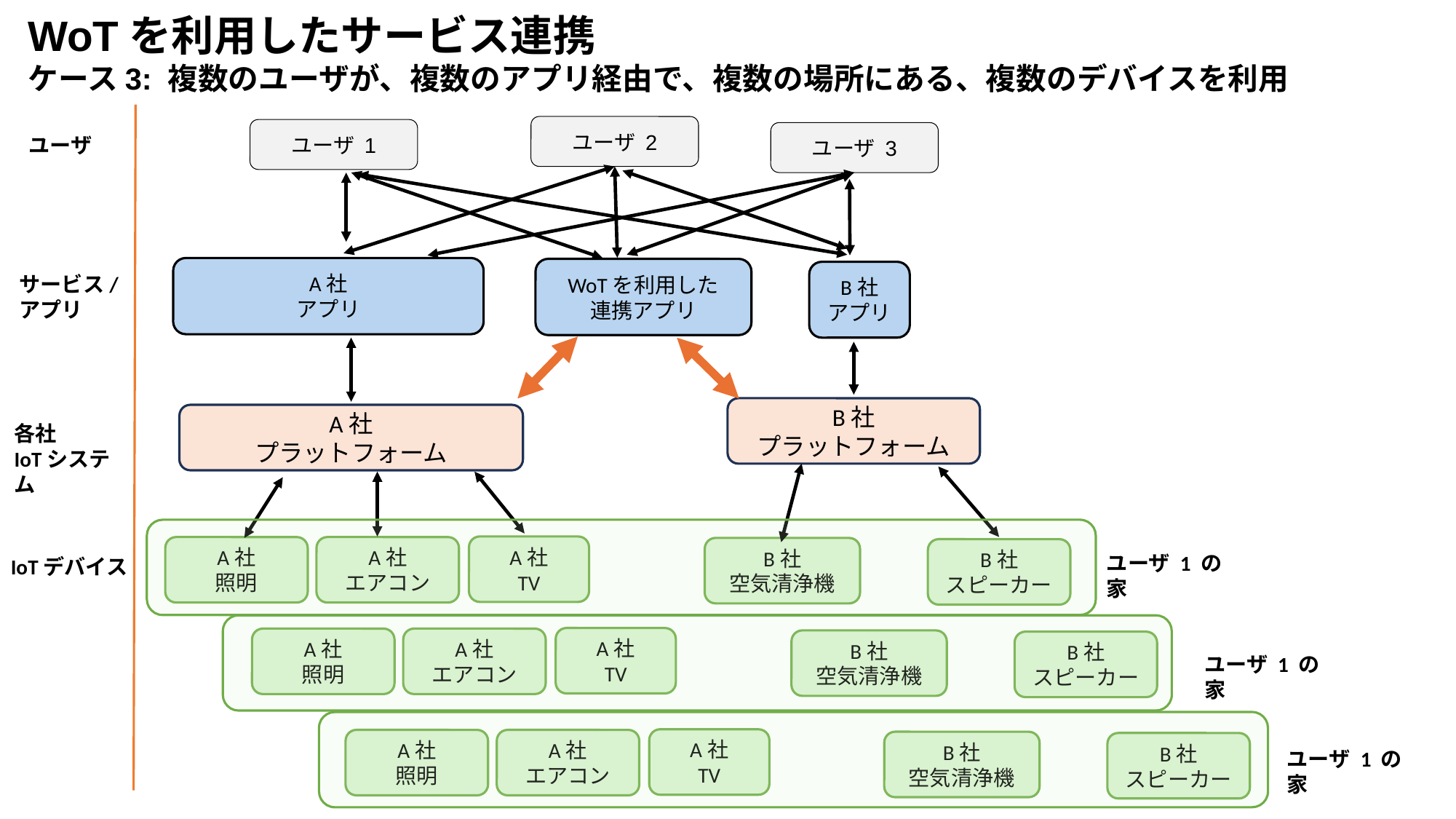

WoTを利用したサービス連携
ケース3: 複数のユーザが、複数のアプリ経由で、複数の場所にある、複数のデバイスを利用
ユーザ 2
ユーザ 1
ユーザ 3
ユーザ
A社
アプリ
WoTを利用した
連携アプリ
B社
アプリ
サービス/
アプリ
B社
プラットフォーム
A社
プラットフォーム
各社
IoTシステム

A社
TV
A社
照明
A社
エアコン
B社
空気清浄機
B社
スピーカー
ユーザ 1 の家
IoTデバイス

A社
TV
A社
照明
A社
エアコン
B社
空気清浄機
B社
スピーカー
ユーザ 1 の家

A社
TV
A社
照明
A社
エアコン
B社
空気清浄機
B社
スピーカー
ユーザ 1 の家